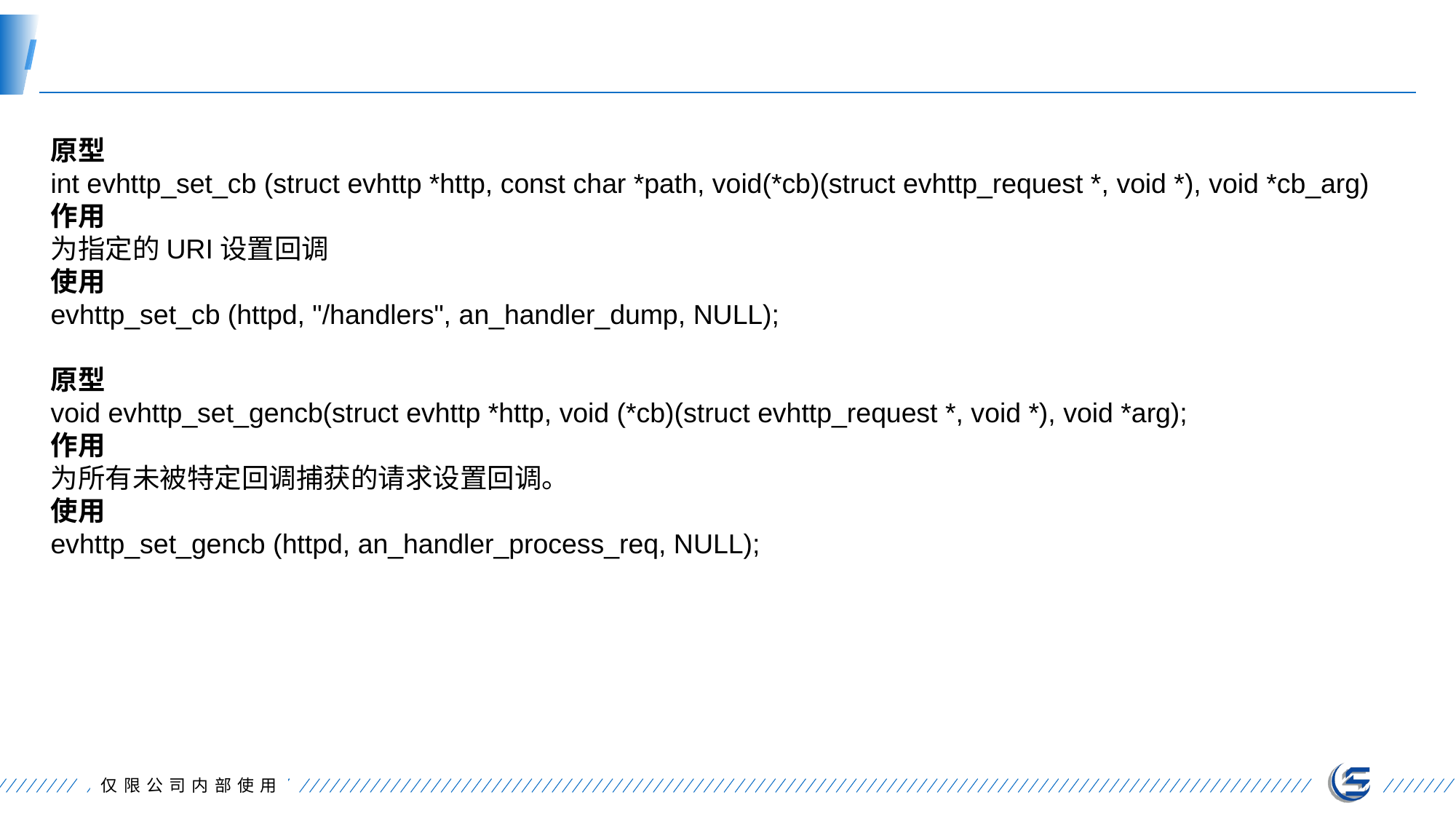

原型
int evhttp_set_cb (struct evhttp *http, const char *path, void(*cb)(struct evhttp_request *, void *), void *cb_arg)
作用
为指定的URI设置回调
使用
evhttp_set_cb (httpd, "/handlers", an_handler_dump, NULL);

原型
void evhttp_set_gencb(struct evhttp *http, void (*cb)(struct evhttp_request *, void *), void *arg);
作用
为所有未被特定回调捕获的请求设置回调。
使用
evhttp_set_gencb (httpd, an_handler_process_req, NULL);